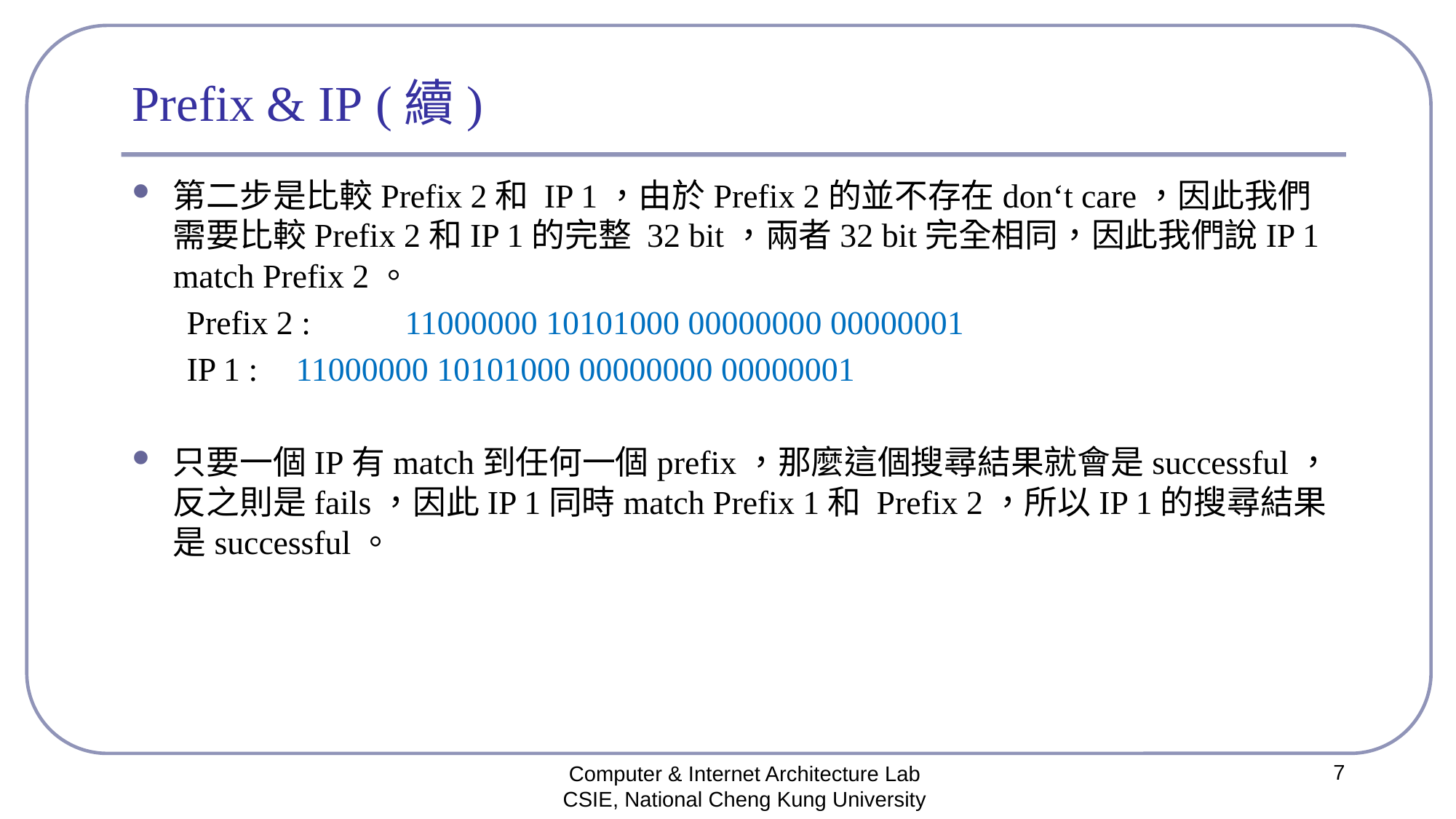

# Prefix & IP (續)
第二步是比較Prefix 2和 IP 1，由於Prefix 2的並不存在don‘t care，因此我們需要比較Prefix 2和IP 1的完整 32 bit，兩者32 bit完全相同，因此我們說IP 1 match Prefix 2。
Prefix 2 : 	11000000 10101000 00000000 00000001
IP 1 : 	11000000 10101000 00000000 00000001

只要一個IP有match到任何一個prefix，那麼這個搜尋結果就會是successful，反之則是fails，因此IP 1同時match Prefix 1和 Prefix 2，所以IP 1的搜尋結果是successful。

7
Computer & Internet Architecture Lab
CSIE, National Cheng Kung University